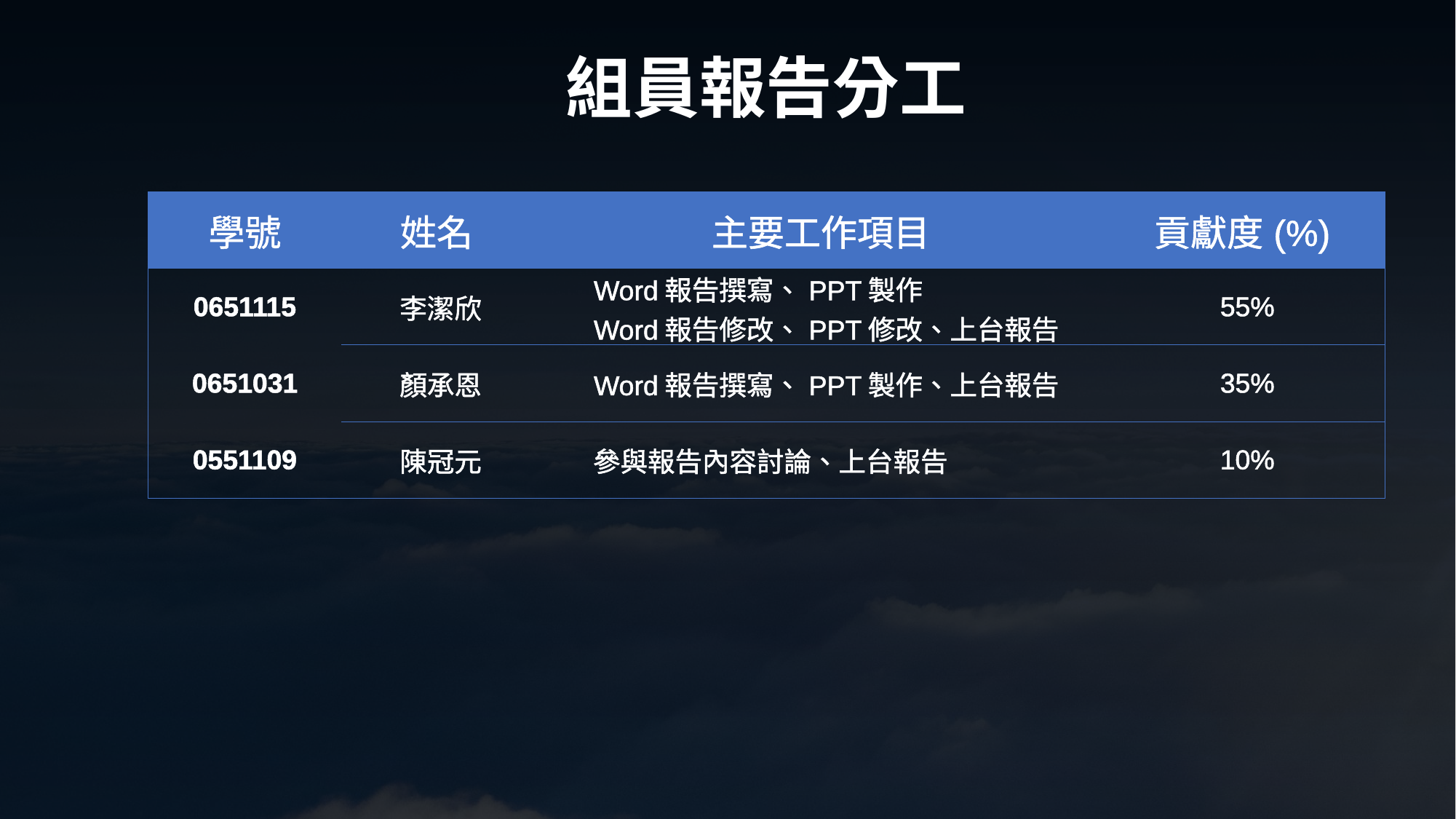

組員報告分工
| 學號 | 姓名 | 主要工作項目 | 貢獻度(%) |
| --- | --- | --- | --- |
| 0651115 | 李潔欣 | Word報告撰寫、PPT製作 Word報告修改、PPT修改、上台報告 | 55% |
| 0651031 | 顏承恩 | Word報告撰寫、PPT製作、上台報告 | 35% |
| 0551109 | 陳冠元 | 參與報告內容討論、上台報告 | 10% |